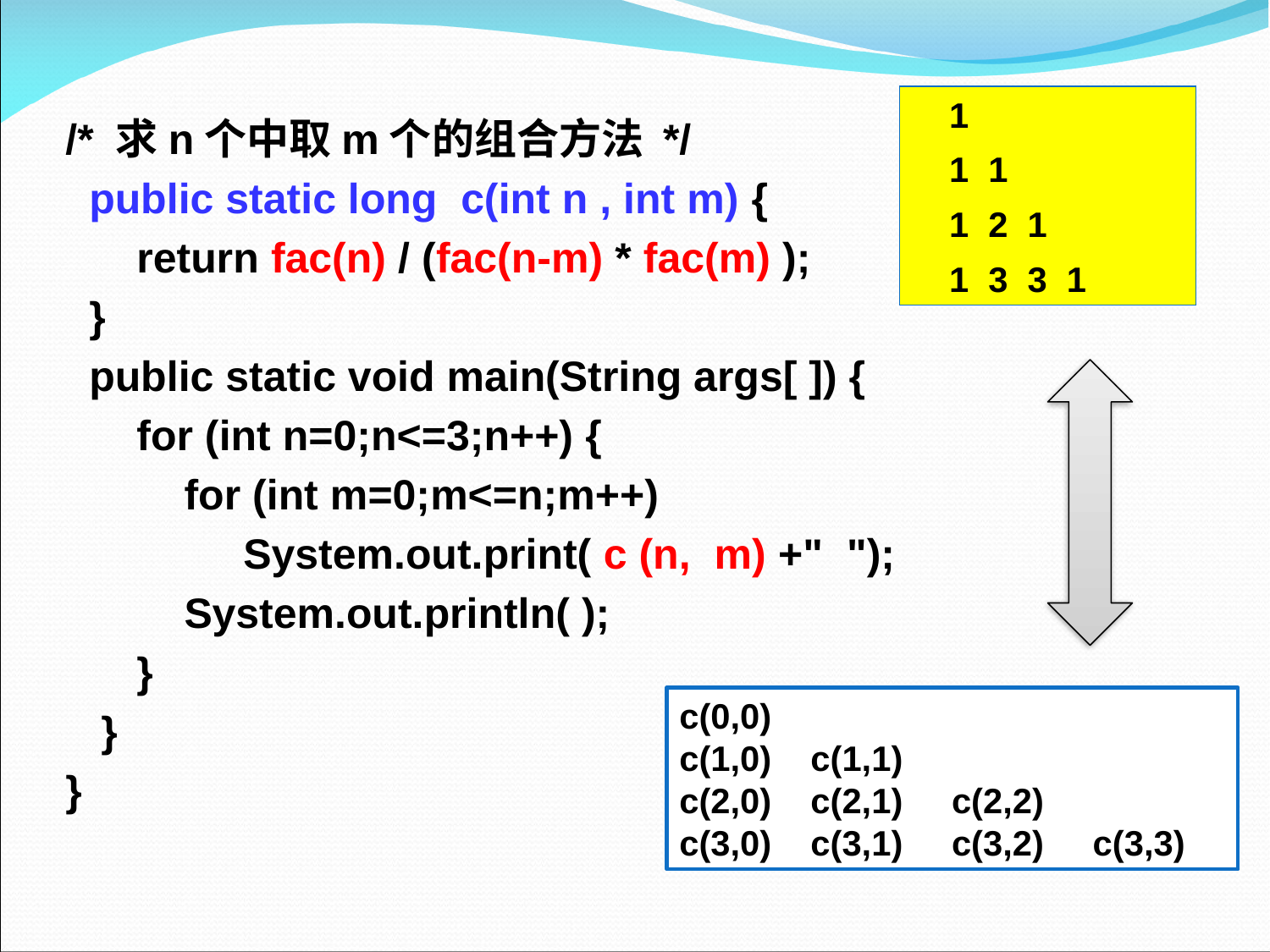

1
1  1
1  2  1
1  3  3  1
/* 求n个中取m个的组合方法 */
  public static long  c(int n , int m) {
      return fac(n) / (fac(n-m) * fac(m) );
  }
  public static void main(String args[ ]) {
      for (int n=0;n<=3;n++) {
          for (int m=0;m<=n;m++)
               System.out.print( c (n,  m) +"  ");
          System.out.println( );
      }
   }
}

c(0,0)
c(1,0)    c(1,1)
c(2,0)    c(2,1)     c(2,2)
c(3,0)    c(3,1)     c(3,2)     c(3,3)